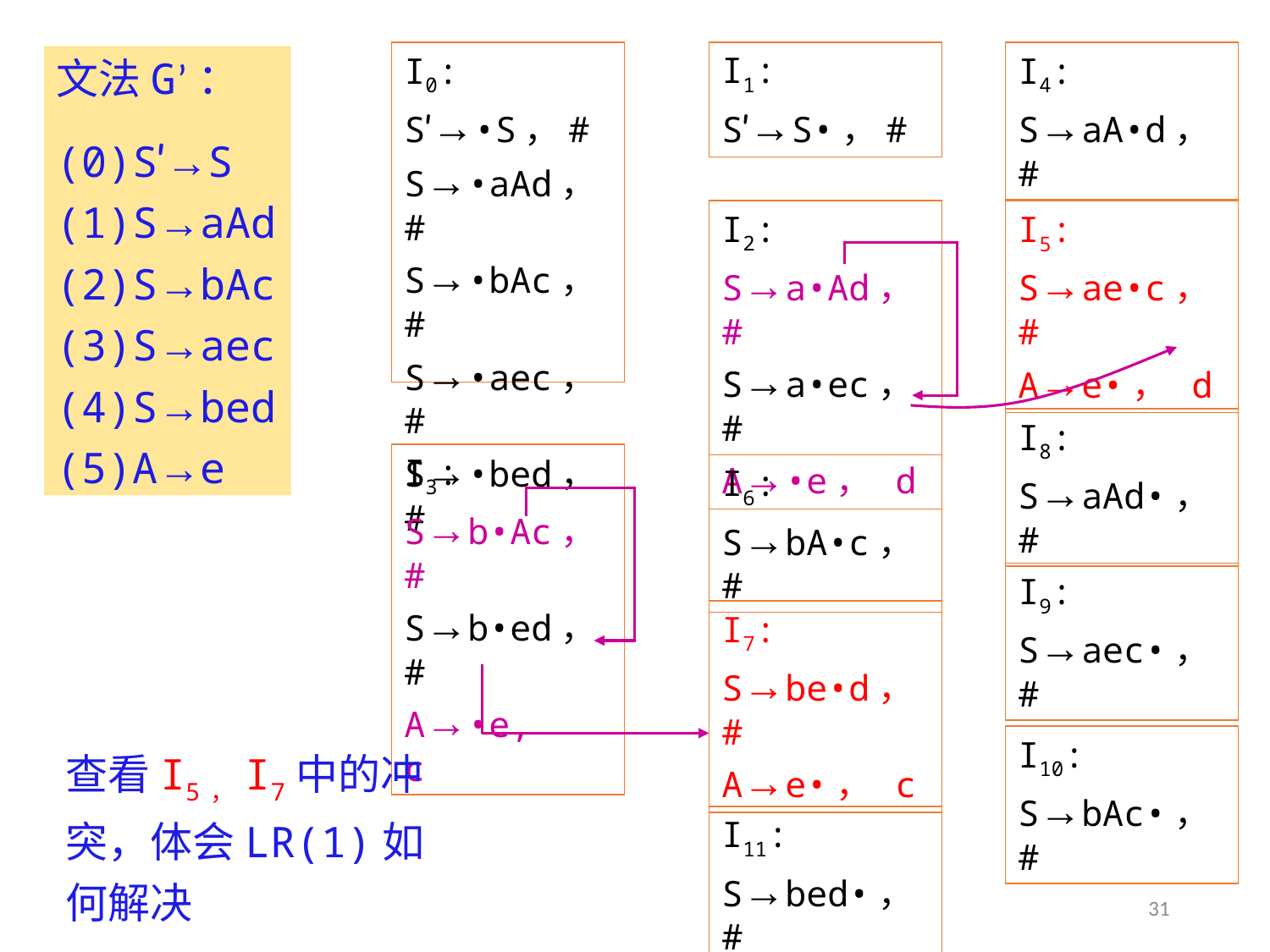

I0:
S’→•S，#
S→•aAd，#
S→•bAc，#
S→•aec，#
S→•bed，#
I1:
S’→S•，#
I4:
S→aA•d，#
文法G’：
(0)S’→S
(1)S→aAd
(2)S→bAc
(3)S→aec
(4)S→bed
(5)A→e
I2:
S→a•Ad，#
S→a•ec，#
A→•e，  d
I5:
S→ae•c，#
A→e•，  d

I8:
S→aAd•，#
I3:
S→b•Ac，#
S→b•ed，#
A→•e,   c
I6:
S→bA•c，#

I9:
S→aec•，#
I7:
S→be•d，#
A→e•，  c
I10:
S→bAc•，#
查看I5，I7中的冲突，体会LR(1)如何解决
I11:
S→bed•，#
31